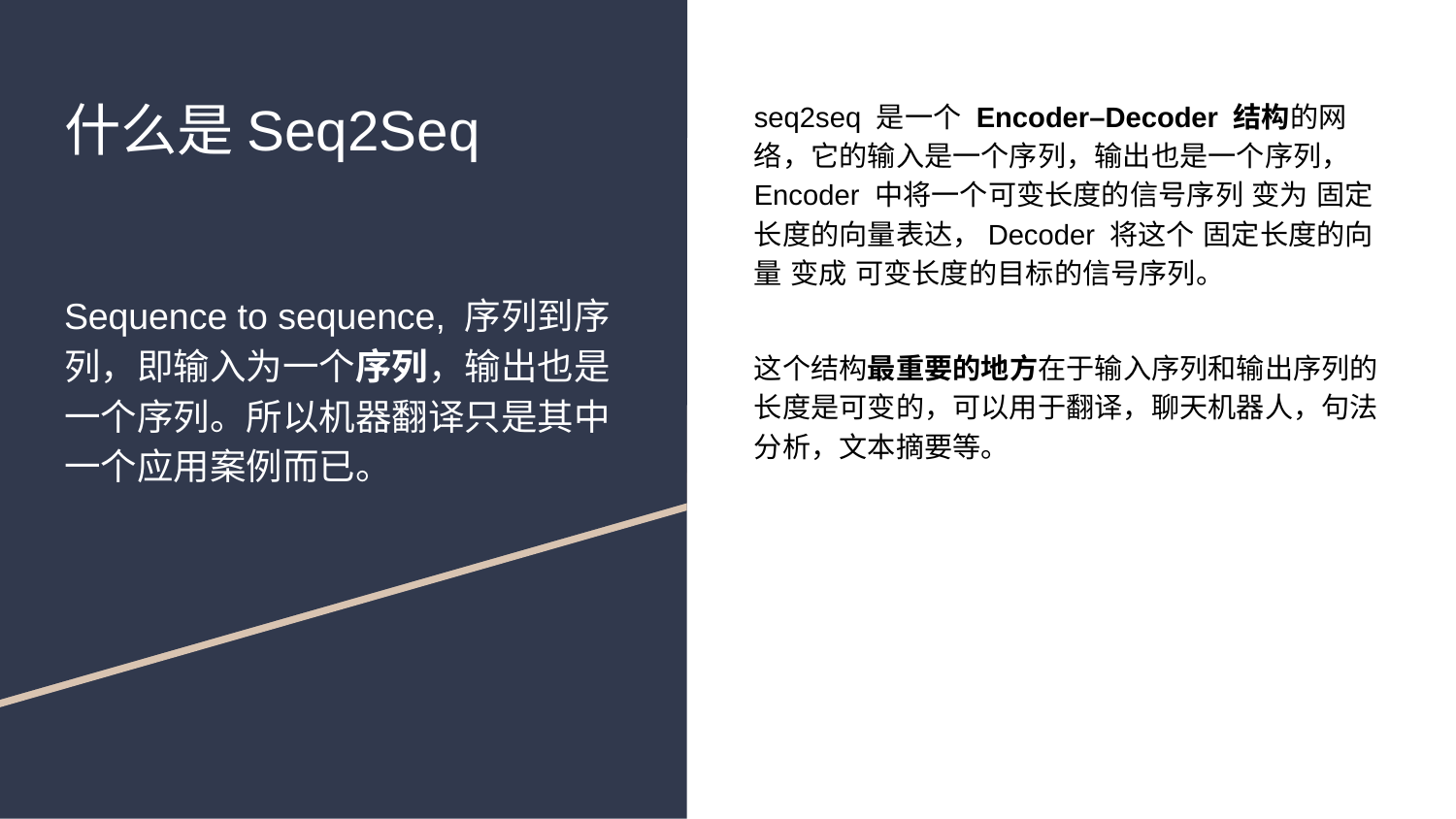

# 什么是Seq2Seq

Sequence to sequence, 序列到序列，即输入为一个序列，输出也是一个序列。所以机器翻译只是其中一个应用案例而已。

seq2seq 是一个 Encoder–Decoder 结构的网络，它的输入是一个序列，输出也是一个序列， Encoder 中将一个可变长度的信号序列 变为 固定长度的向量表达，Decoder 将这个 固定长度的向量 变成 可变长度的目标的信号序列。
这个结构最重要的地方在于输入序列和输出序列的长度是可变的，可以用于翻译，聊天机器人，句法分析，文本摘要等。